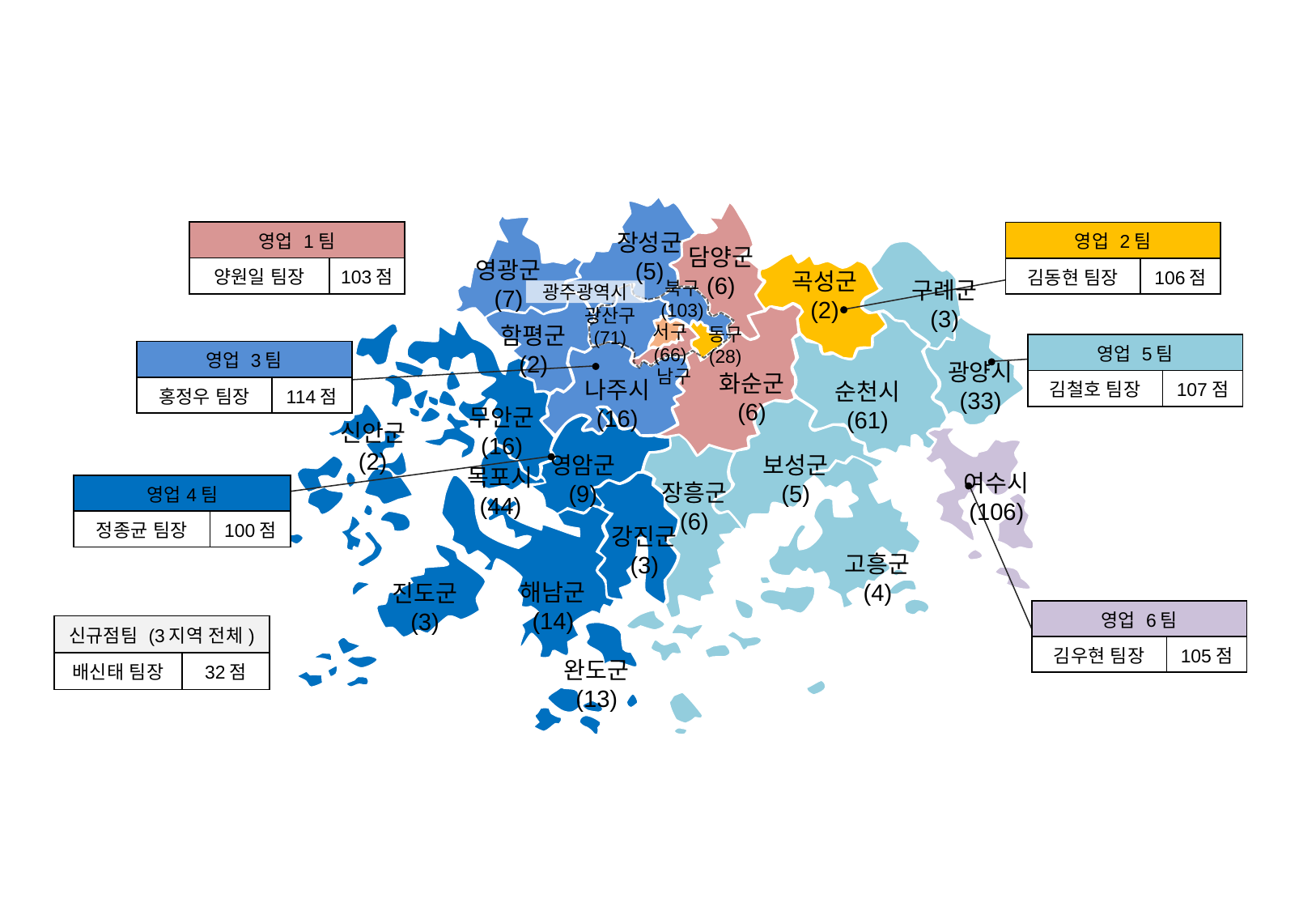

| 영업 1팀 |  |
| --- | --- |
| 양원일 팀장 | 103점 |
| 영업 2팀 |  |
| --- | --- |
| 김동현 팀장 | 106점 |
장성군
(5)
담양군
(6)
영광군
(7)
곡성군
(2)
구례군
(3)
북구
(103)
광주광역시
광산구
(71)
서구
(66)
함평군
(2)
동구
(28)
광양시
(33)
남구
화순군
(6)
나주시
(16)
순천시
(61)
무안군
(16)
신안군
(2)
영암군
(9)
보성군
(5)
목포시
(44)
여수시
(106)
장흥군
(6)
강진군
(3)
고흥군
(4)
해남군
(14)
진도군
(3)
완도군
(13)

| 영업 5팀 |  |
| --- | --- |
| 김철호 팀장 | 107점 |
| 영업 3팀 |  |
| --- | --- |
| 홍정우 팀장 | 114점 |

| 영업4팀 |  |
| --- | --- |
| 정종균 팀장 | 100점 |

| 영업 6팀 |  |
| --- | --- |
| 김우현 팀장 | 105점 |
| 신규점팀 (3지역 전체) |  |
| --- | --- |
| 배신태 팀장 | 32점 |